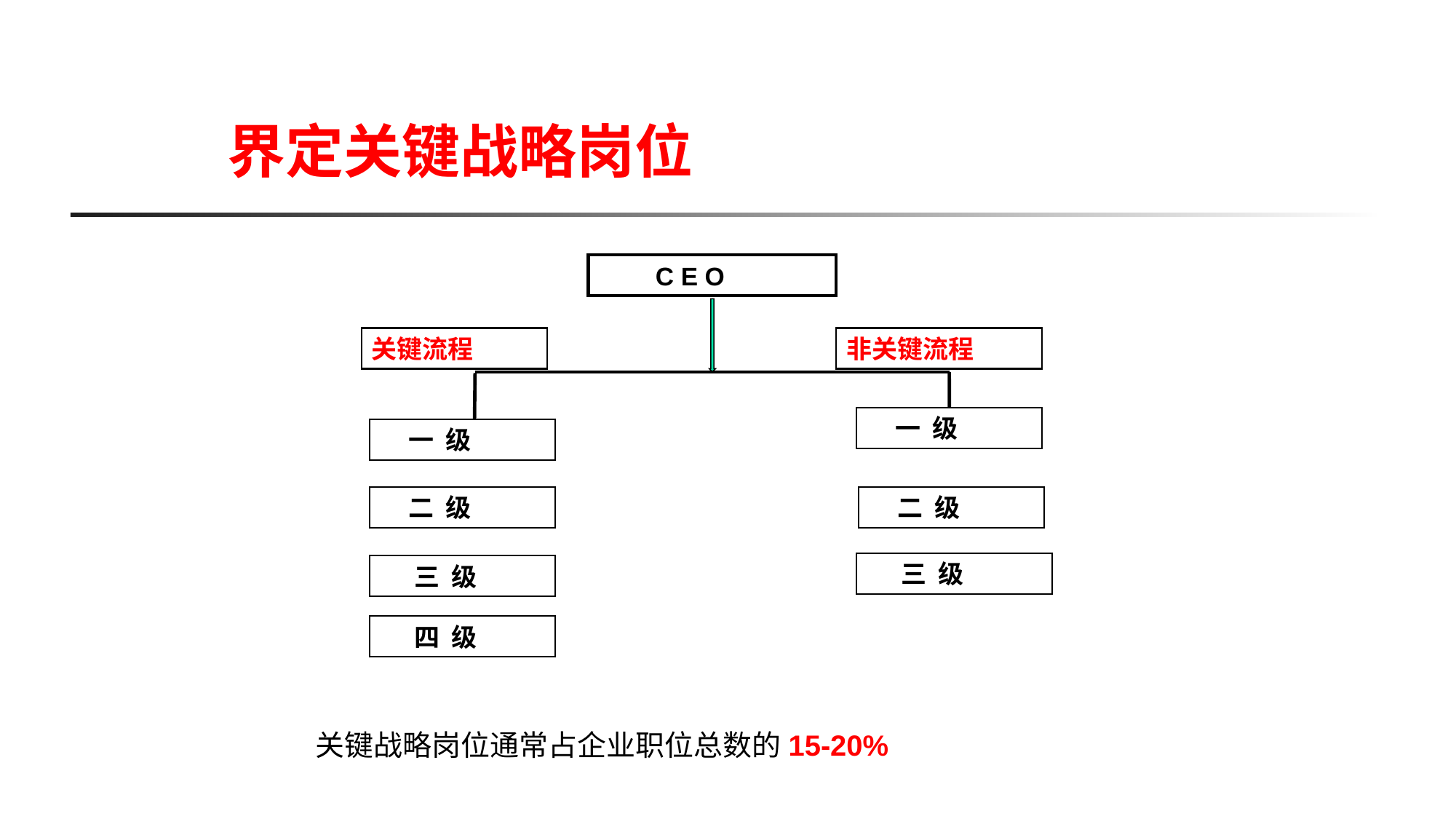

界定关键战略岗位
        C E O

关键流程
非关键流程
    一  级
    一  级
    二  级
    二  级
     三  级
     三  级
     四  级
   关键战略岗位通常占企业职位总数的15-20%